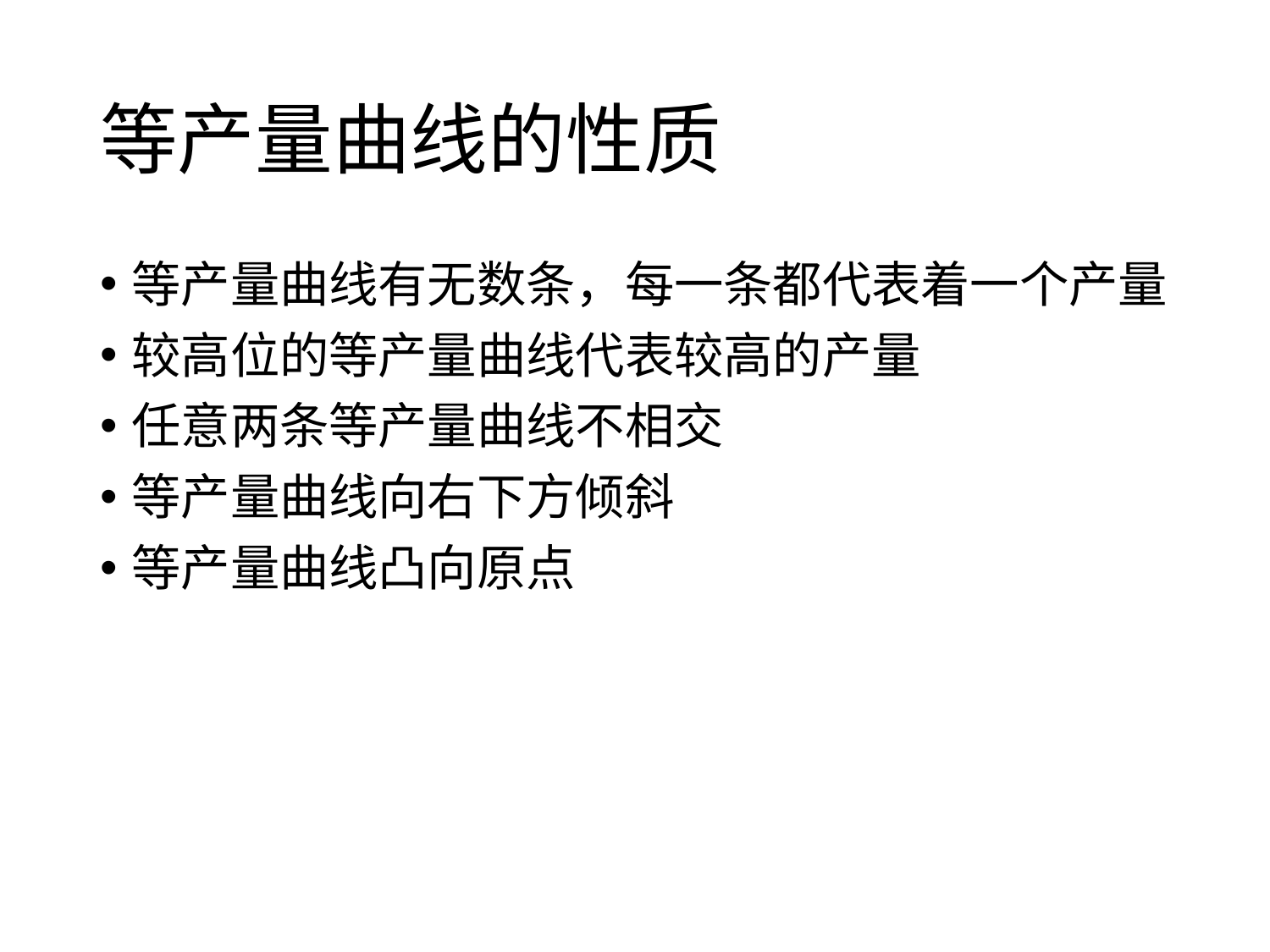

# 等产量曲线的性质
等产量曲线有无数条，每一条都代表着一个产量
较高位的等产量曲线代表较高的产量
任意两条等产量曲线不相交
等产量曲线向右下方倾斜
等产量曲线凸向原点